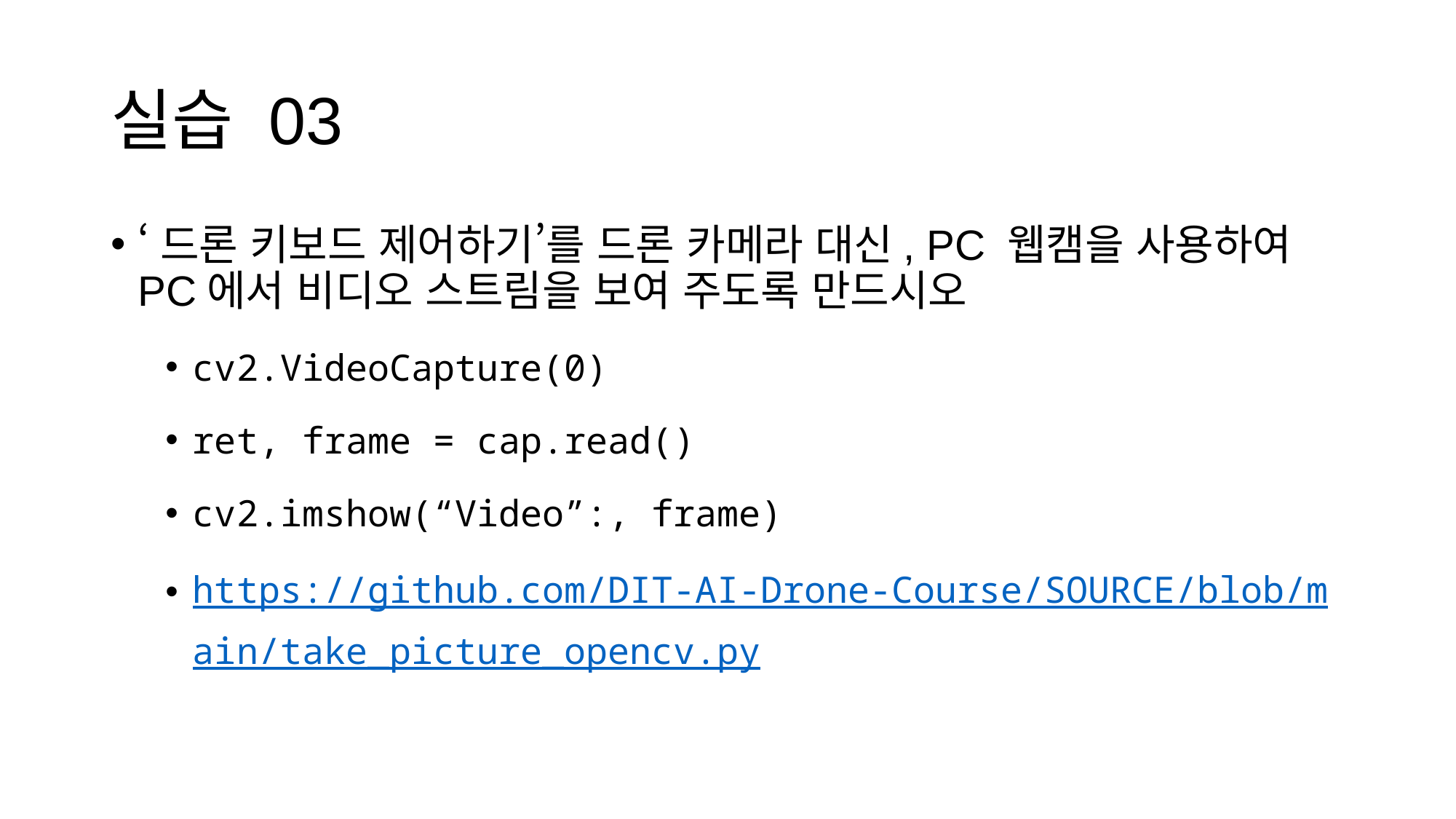

# 실습 03
‘드론 키보드 제어하기’를 드론 카메라 대신, PC 웹캠을 사용하여 PC에서 비디오 스트림을 보여 주도록 만드시오
cv2.VideoCapture(0)
ret, frame = cap.read()
cv2.imshow(“Video”:, frame)
https://github.com/DIT-AI-Drone-Course/SOURCE/blob/main/take_picture_opencv.py